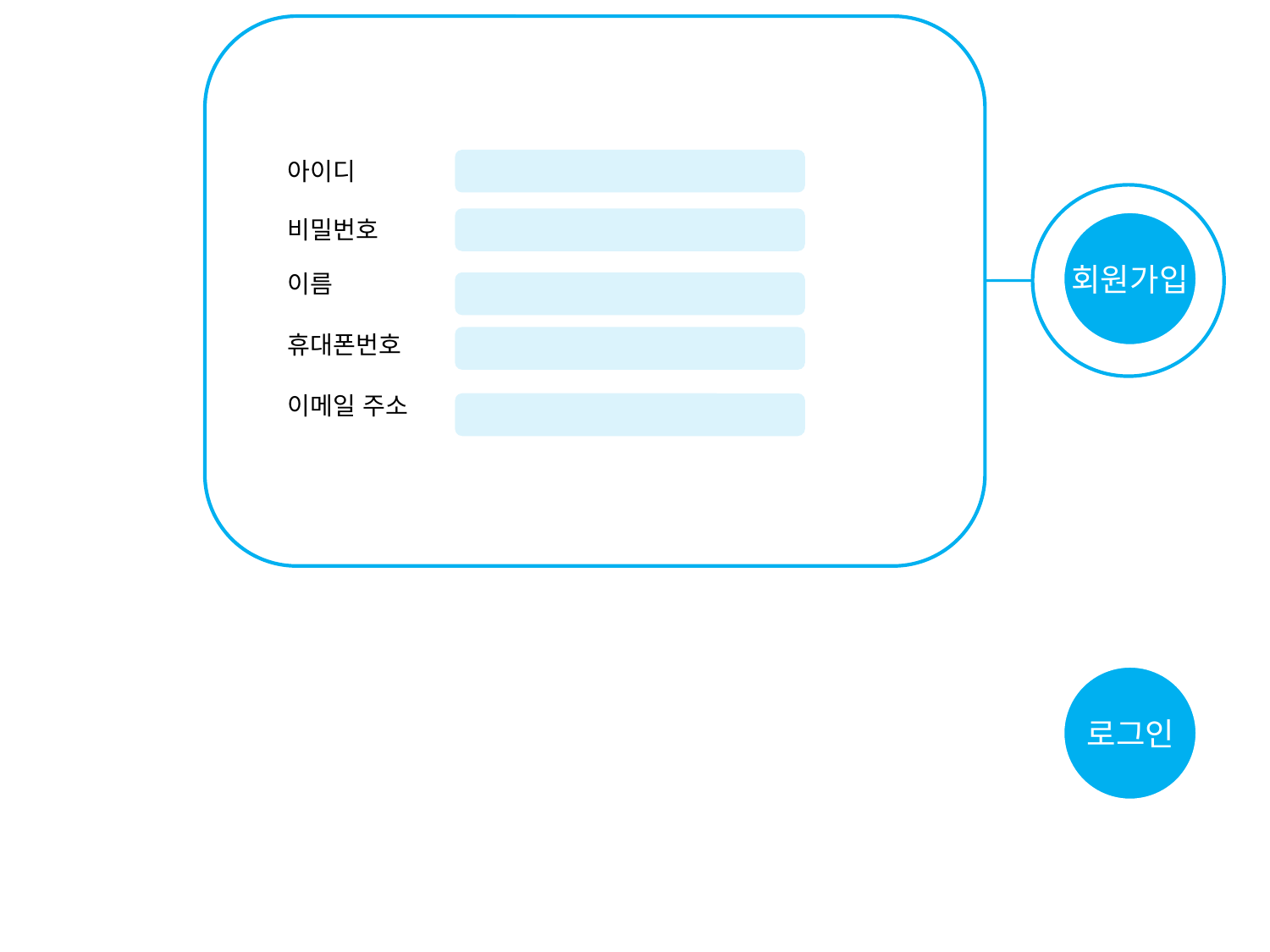

아이디

비밀번호

회원가입
이름

휴대폰번호

이메일 주소

로그인